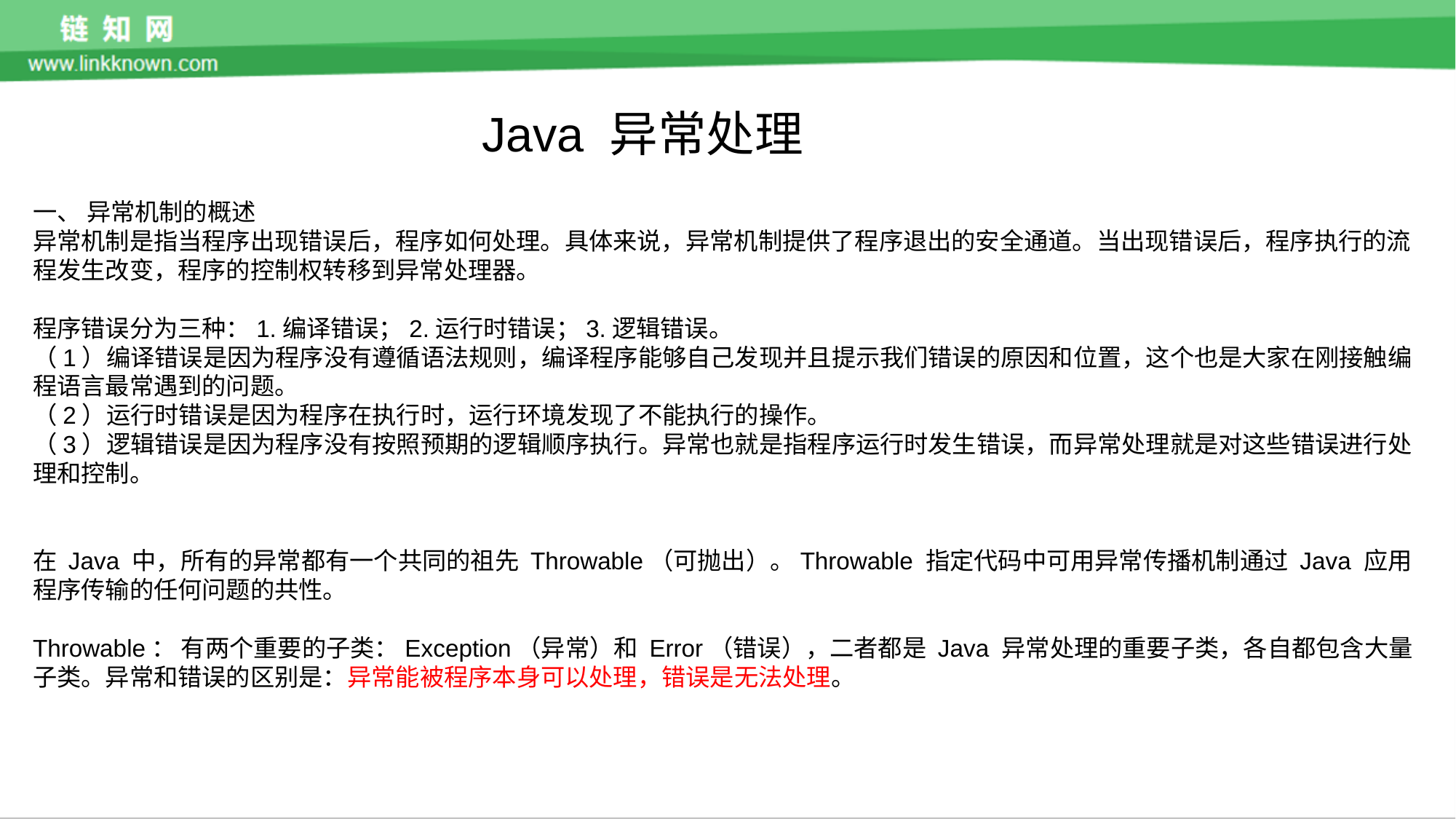

Java 异常处理
一、 异常机制的概述
异常机制是指当程序出现错误后，程序如何处理。具体来说，异常机制提供了程序退出的安全通道。当出现错误后，程序执行的流程发生改变，程序的控制权转移到异常处理器。

程序错误分为三种：1.编译错误；2.运行时错误；3.逻辑错误。
（1）编译错误是因为程序没有遵循语法规则，编译程序能够自己发现并且提示我们错误的原因和位置，这个也是大家在刚接触编程语言最常遇到的问题。
（2）运行时错误是因为程序在执行时，运行环境发现了不能执行的操作。
（3）逻辑错误是因为程序没有按照预期的逻辑顺序执行。异常也就是指程序运行时发生错误，而异常处理就是对这些错误进行处理和控制。

在 Java 中，所有的异常都有一个共同的祖先 Throwable（可抛出）。Throwable 指定代码中可用异常传播机制通过 Java 应用程序传输的任何问题的共性。

Throwable： 有两个重要的子类：Exception（异常）和 Error（错误），二者都是 Java 异常处理的重要子类，各自都包含大量子类。异常和错误的区别是：异常能被程序本身可以处理，错误是无法处理。